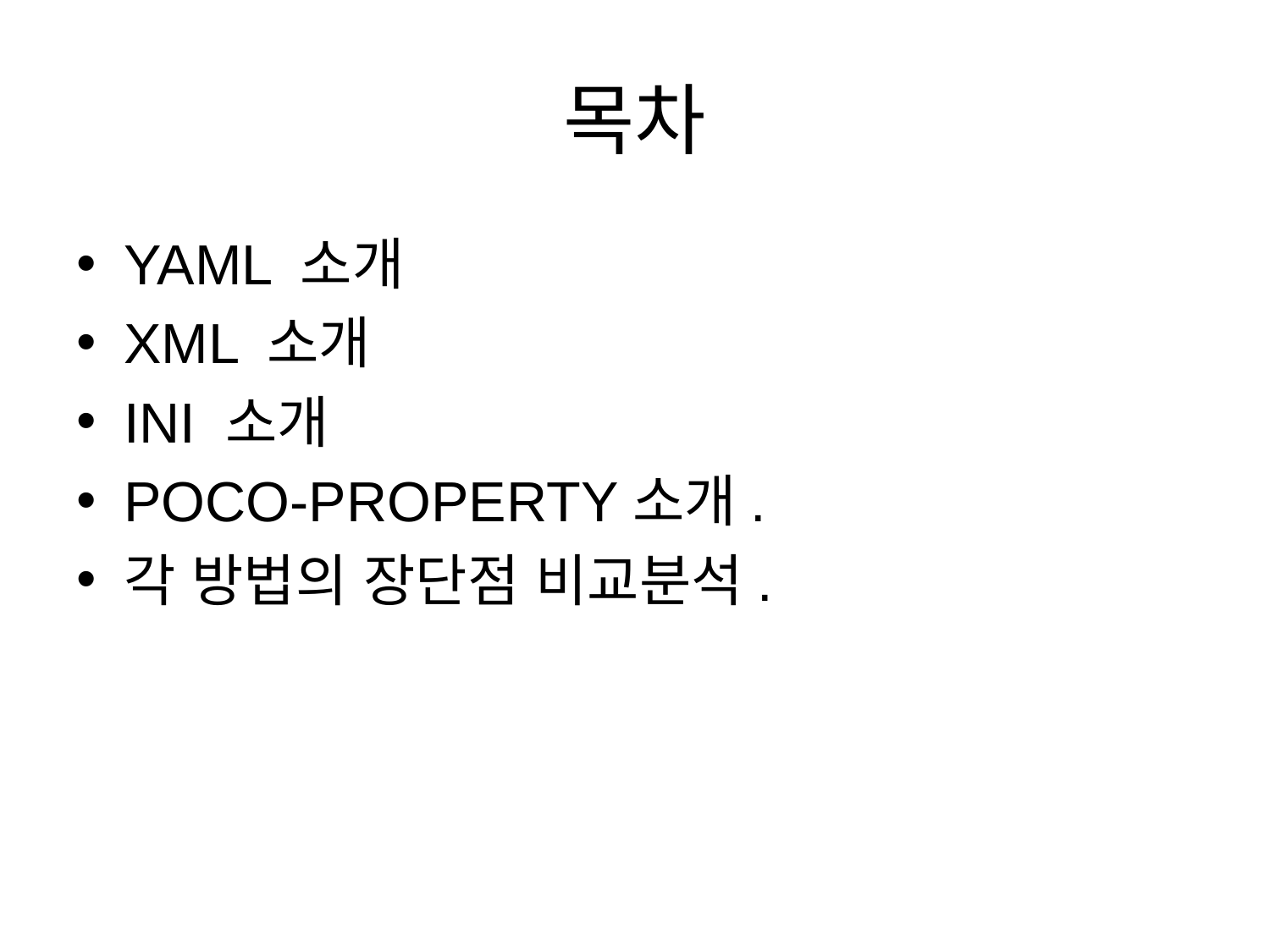

# 목차
YAML 소개
XML 소개
INI 소개
POCO-PROPERTY소개.
각 방법의 장단점 비교분석.